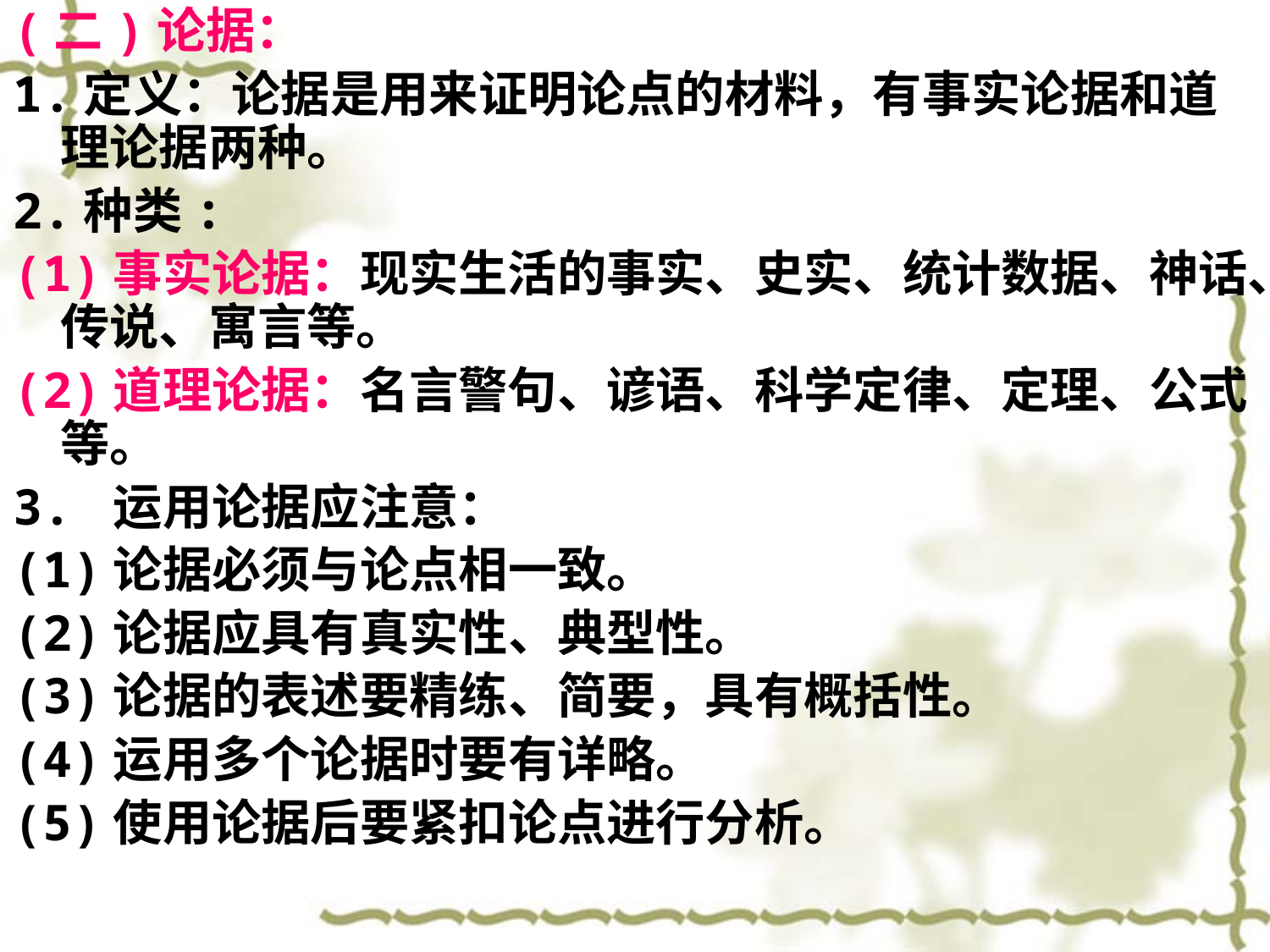

(二)论据：
1.定义：论据是用来证明论点的材料，有事实论据和道理论据两种。
2.种类:
(1)事实论据：现实生活的事实、史实、统计数据、神话、传说、寓言等。
(2)道理论据：名言警句、谚语、科学定律、定理、公式等。
3. 运用论据应注意：
(1)论据必须与论点相一致。
(2)论据应具有真实性、典型性。
(3)论据的表述要精练、简要，具有概括性。
(4)运用多个论据时要有详略。
(5)使用论据后要紧扣论点进行分析。